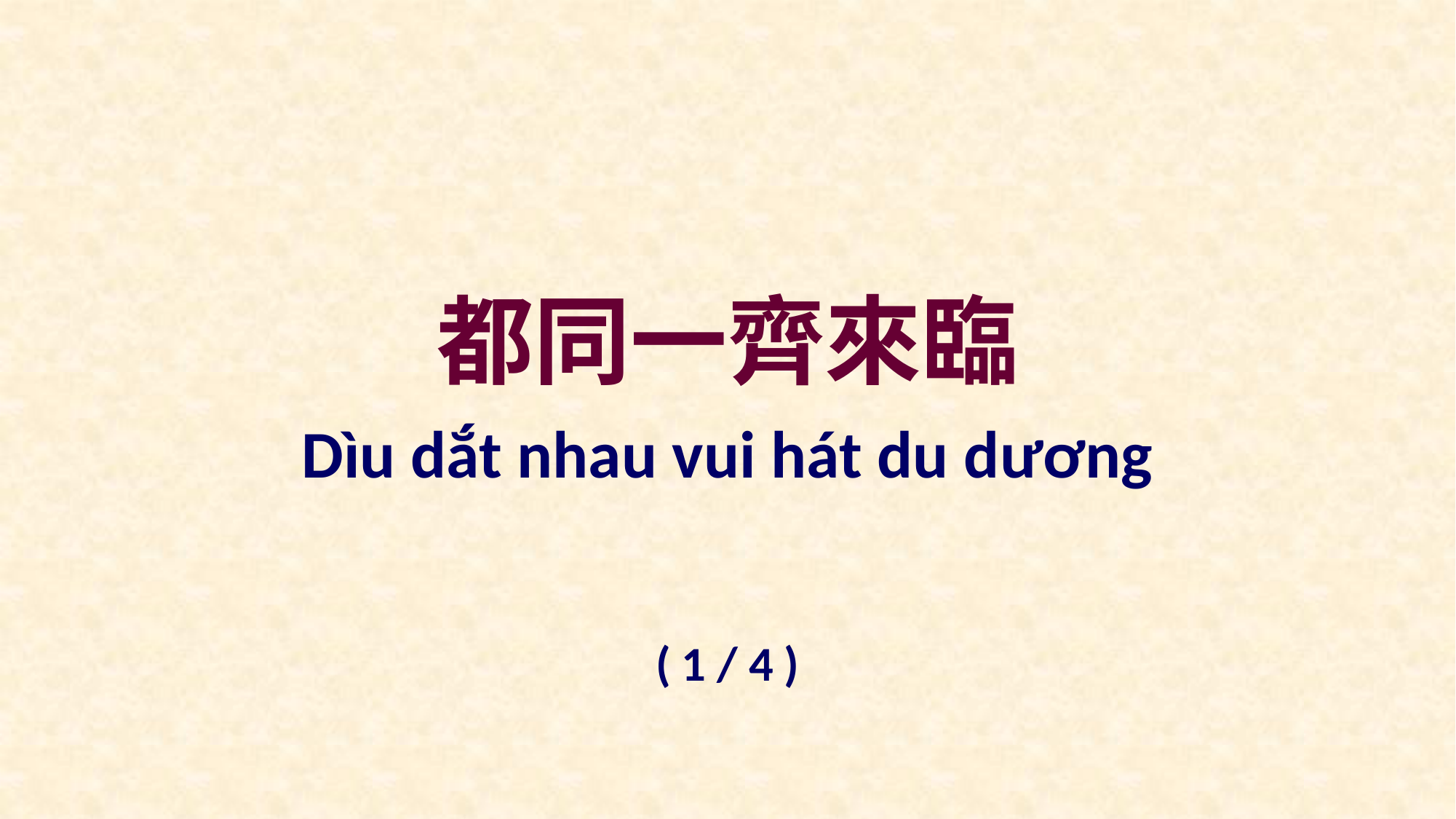

都同一齊來臨
Dìu dắt nhau vui hát du dương
( 1 / 4 )